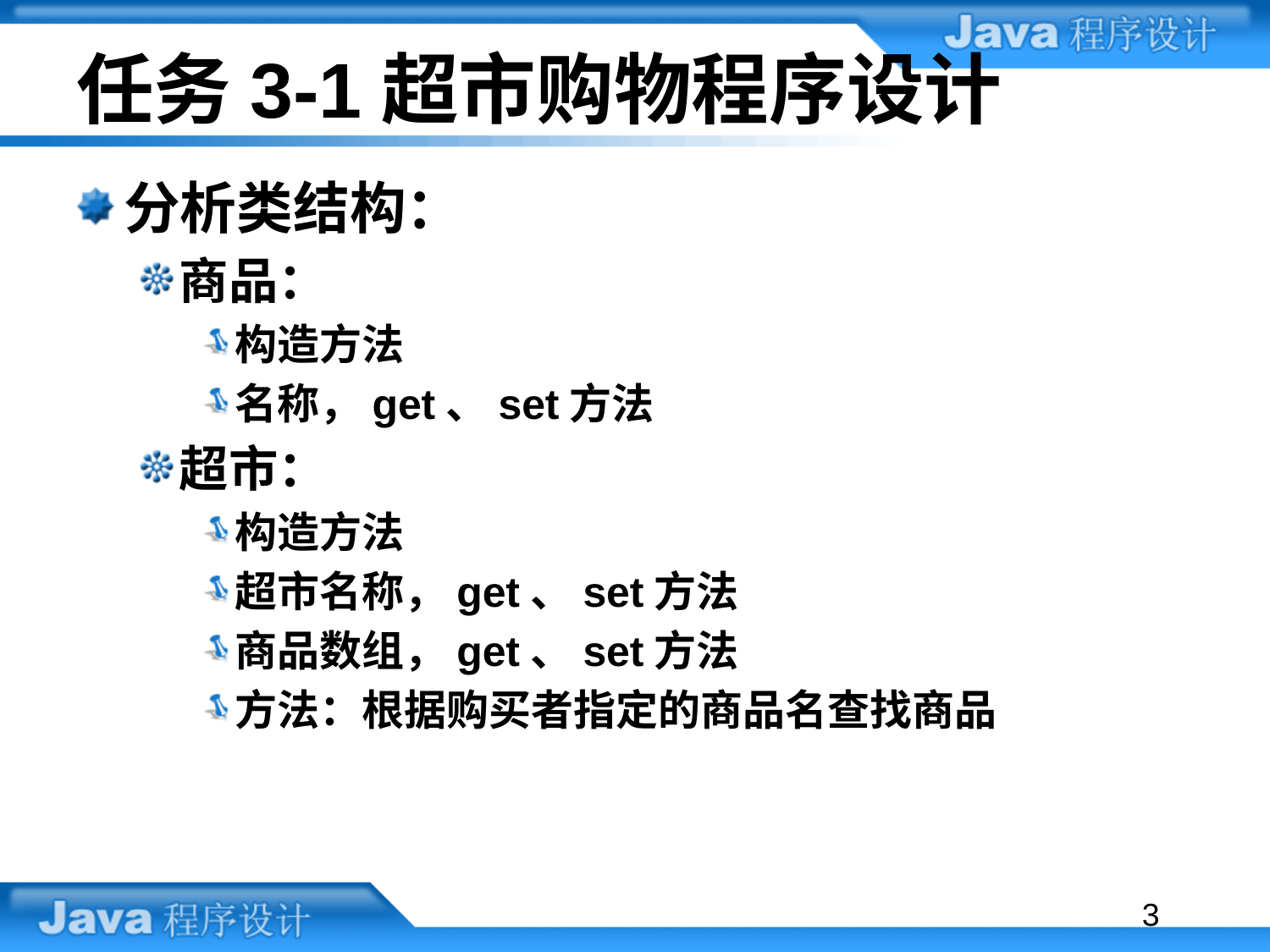

# 任务3-1超市购物程序设计
分析类结构：
商品：
构造方法
名称，get、set方法
超市：
构造方法
超市名称，get、set方法
商品数组，get、set方法
方法：根据购买者指定的商品名查找商品